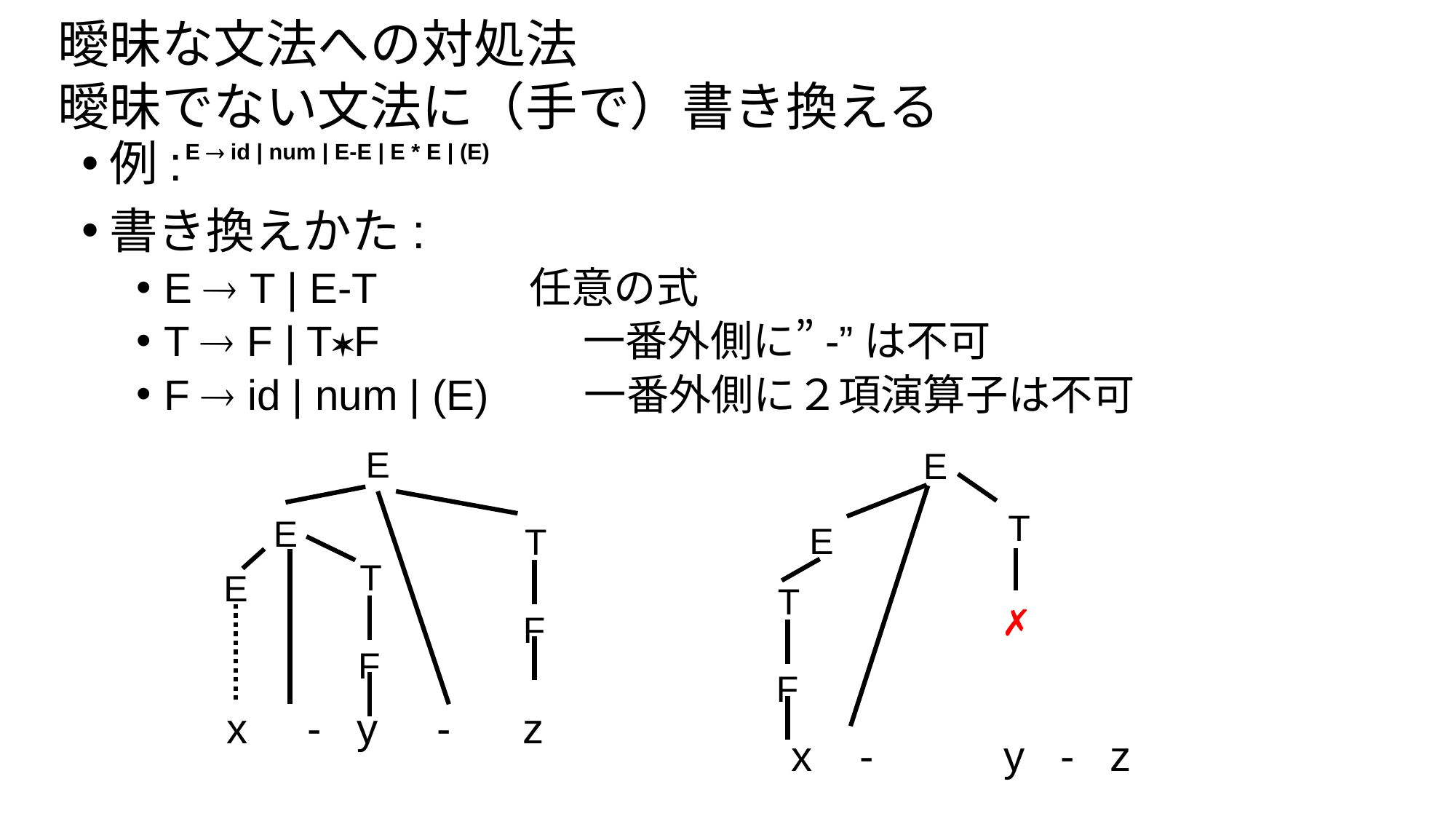

曖昧な文法への対処法
曖昧でない文法に（手で）書き換える
# E → id | num | E-E | E * E | (E)
例:
書き換えかた:
E → T | E-T            任意の式
T → F | T∗F  　　　　一番外側に”-”は不可
F → id | num | (E)　　一番外側に２項演算子は不可

E
E
T
T
E
F
F
x     -   y     -      z
E
T
E
T
✗
F
x    -           y   -   z